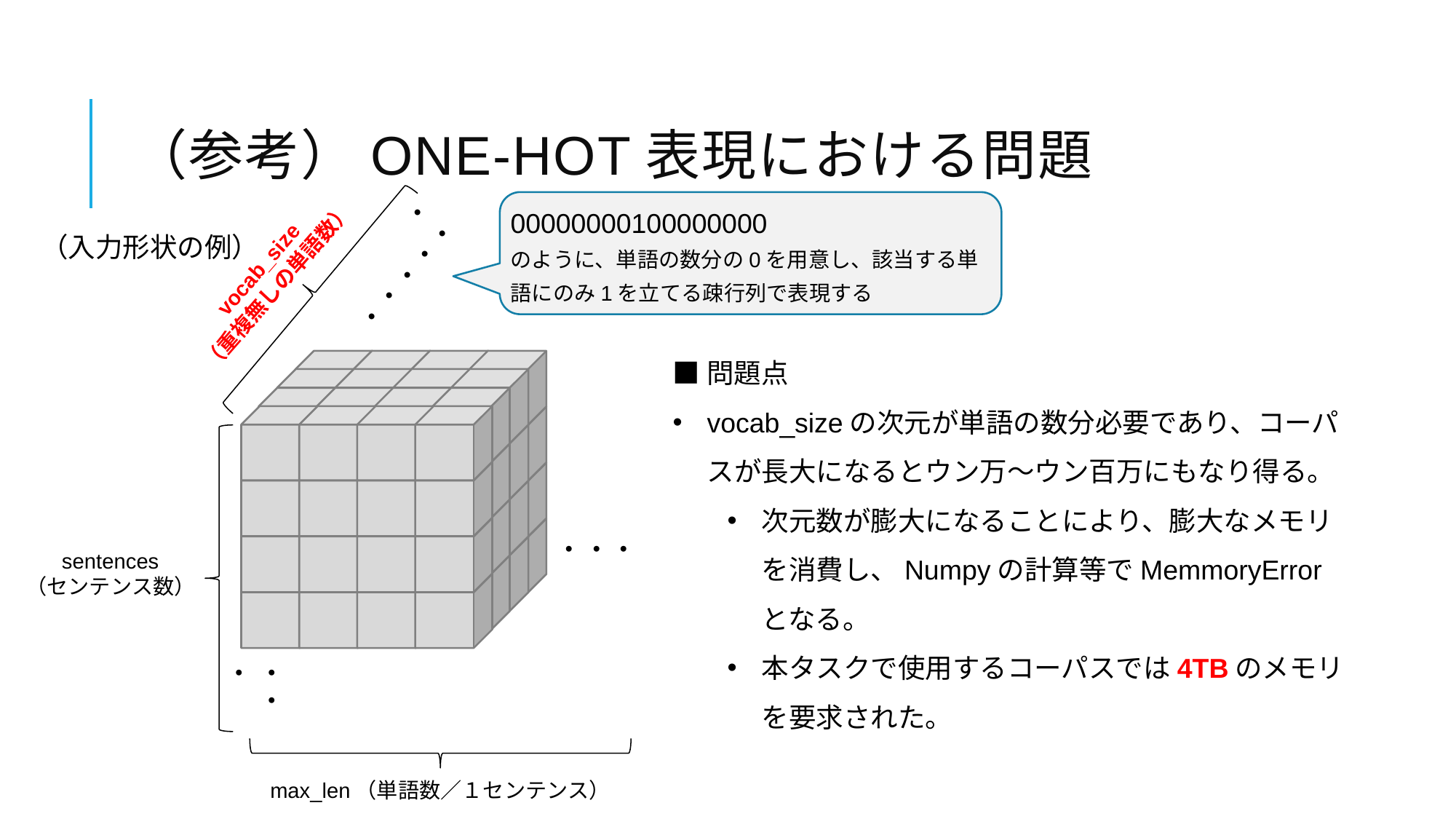

# （参考）One-hot表現における問題

・・・・・・
00000000100000000
のように、単語の数分の0を用意し、該当する単語にのみ1を立てる疎行列で表現する

（入力形状の例）
vocab_size
（重複無しの単語数）
■問題点
vocab_sizeの次元が単語の数分必要であり、コーパスが長大になるとウン万～ウン百万にもなり得る。
次元数が膨大になることにより、膨大なメモリを消費し、Numpyの計算等でMemmoryErrorとなる。
本タスクで使用するコーパスでは4TBのメモリを要求された。

・・・
sentences
（センテンス数）

・・・
max_len（単語数／１センテンス）